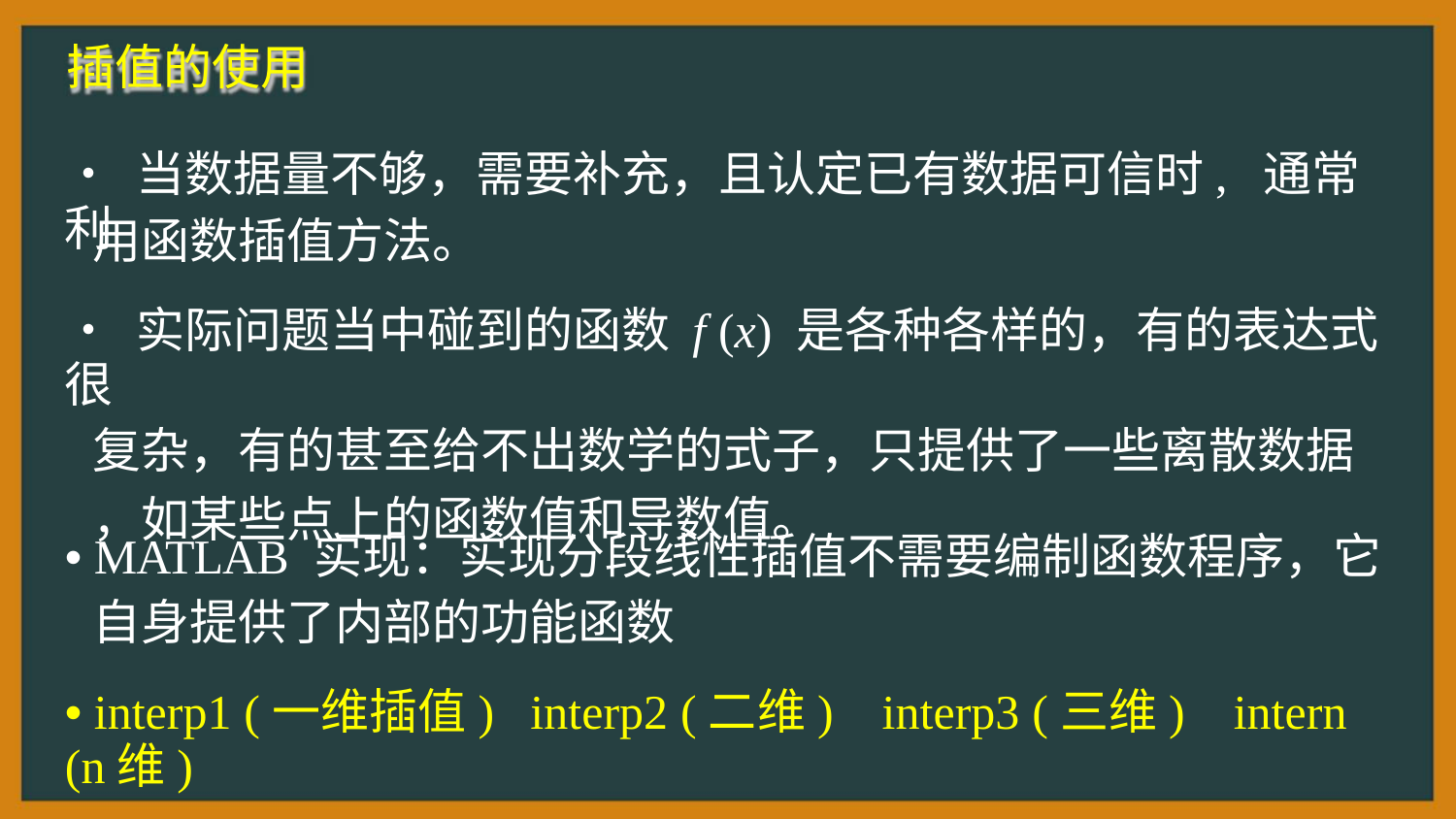

插值的使用
• 当数据量不够，需要补充，且认定已有数据可信时, 通常利
用函数插值方法。
• 实际问题当中碰到的函数 f (x) 是各种各样的，有的表达式很
复杂，有的甚至给不出数学的式子，只提供了一些离散数据
，如某些点上的函数值和导数值。
• MATLAB 实现：实现分段线性插值不需要编制函数程序，它
自身提供了内部的功能函数
• interp1 (一维插值) interp2 (二维) interp3 (三维) intern (n维)